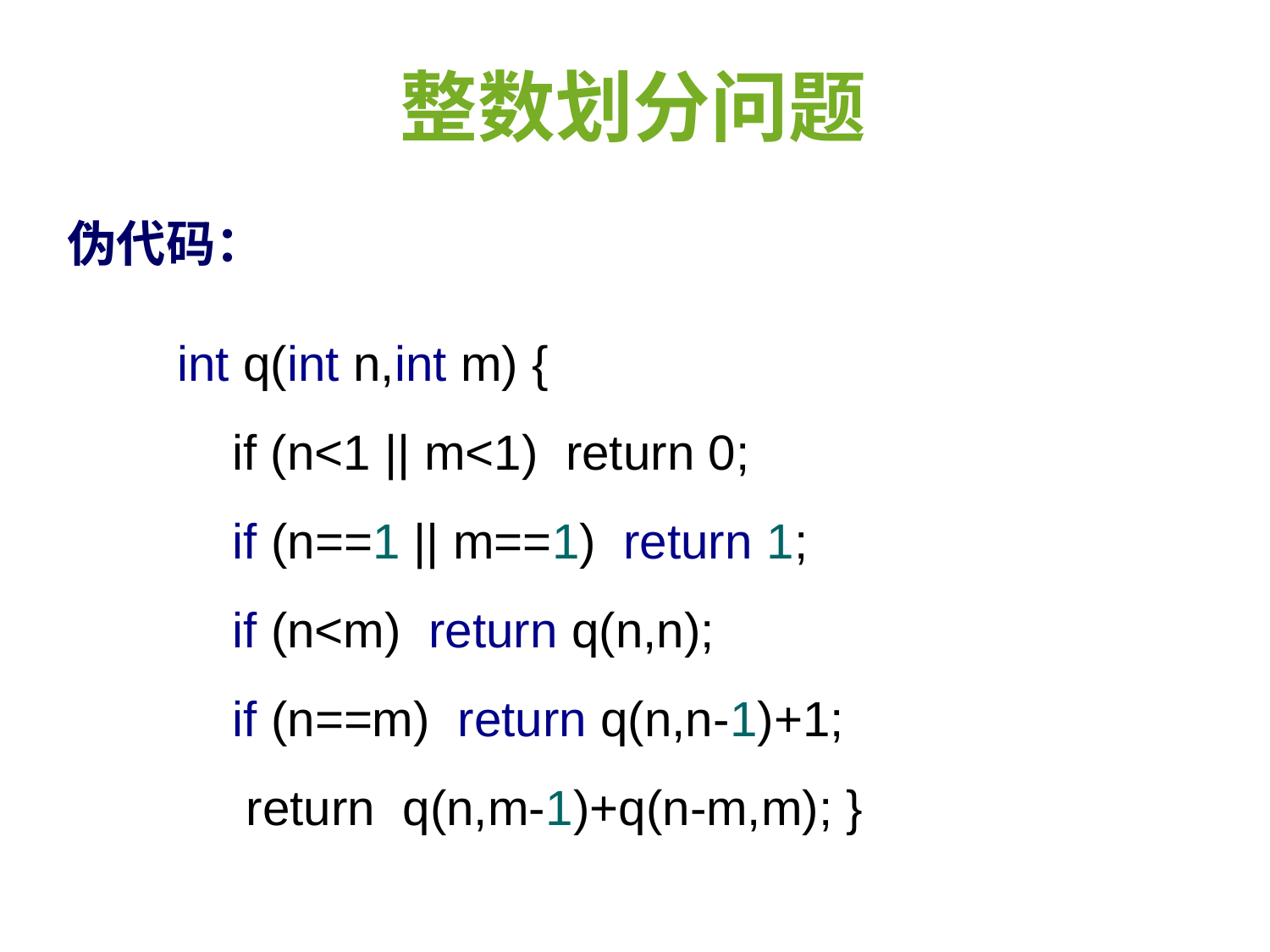

整数划分问题
伪代码：
int q(int n,int m) {
    if (n<1 || m<1)  return 0;
    if (n==1 || m==1)  return 1;
    if (n<m)  return q(n,n);
    if (n==m)  return q(n,n-1)+1;
     return  q(n,m-1)+q(n-m,m); }